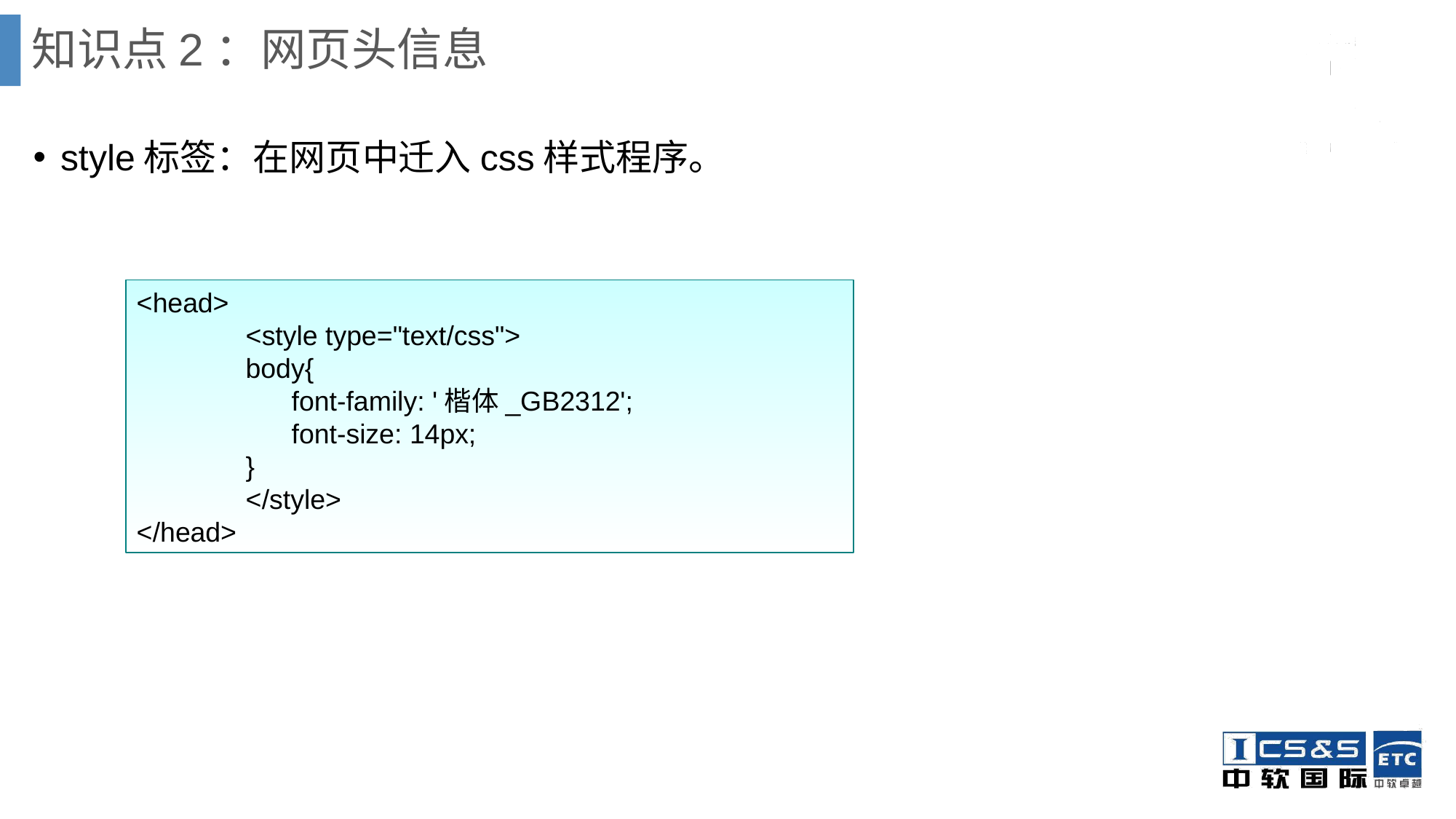

# 知识点2：网页头信息
style标签：在网页中迁入css样式程序。
<head>
 	<style type="text/css">
	body{
	      font-family: '楷体_GB2312';
	      font-size: 14px;
	}
	</style>
</head>